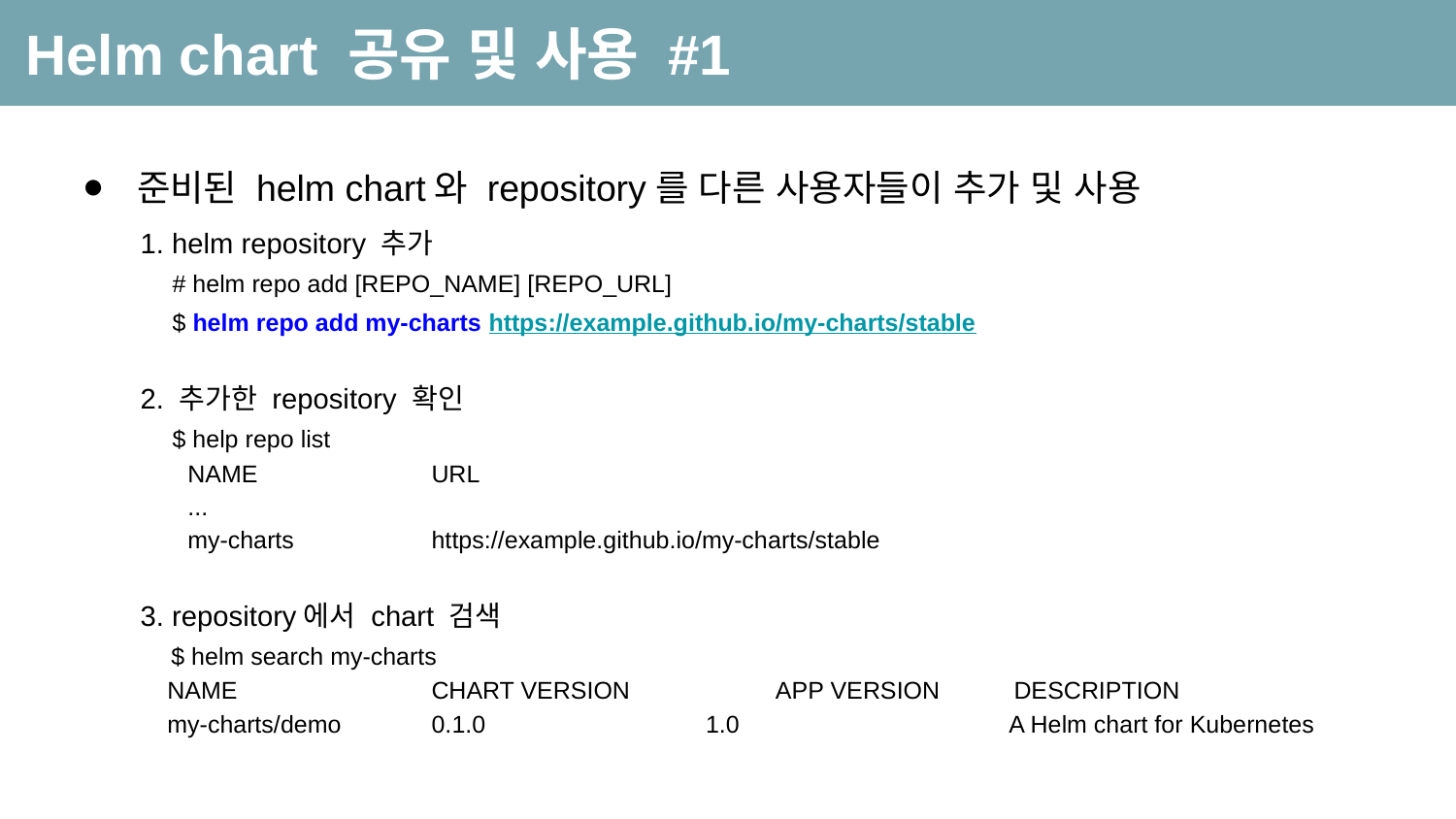

Helm chart 공유 및 사용 #1
준비된 helm chart와 repository를 다른 사용자들이 추가 및 사용
1. helm repository 추가
    # helm repo add [REPO_NAME] [REPO_URL]
    $ helm repo add my-charts https://example.github.io/my-charts/stable

2. 추가한 repository 확인
    $ help repo list
       NAME     	URL
       ...
       my-charts	https://example.github.io/my-charts/stable

3. repository에서 chart 검색
    $ helm search my-charts
    NAME          	CHART VERSION	        APP VERSION	DESCRIPTION
    my-charts/demo	0.1.0        	                   1.0        	                     A Helm chart for Kubernetes